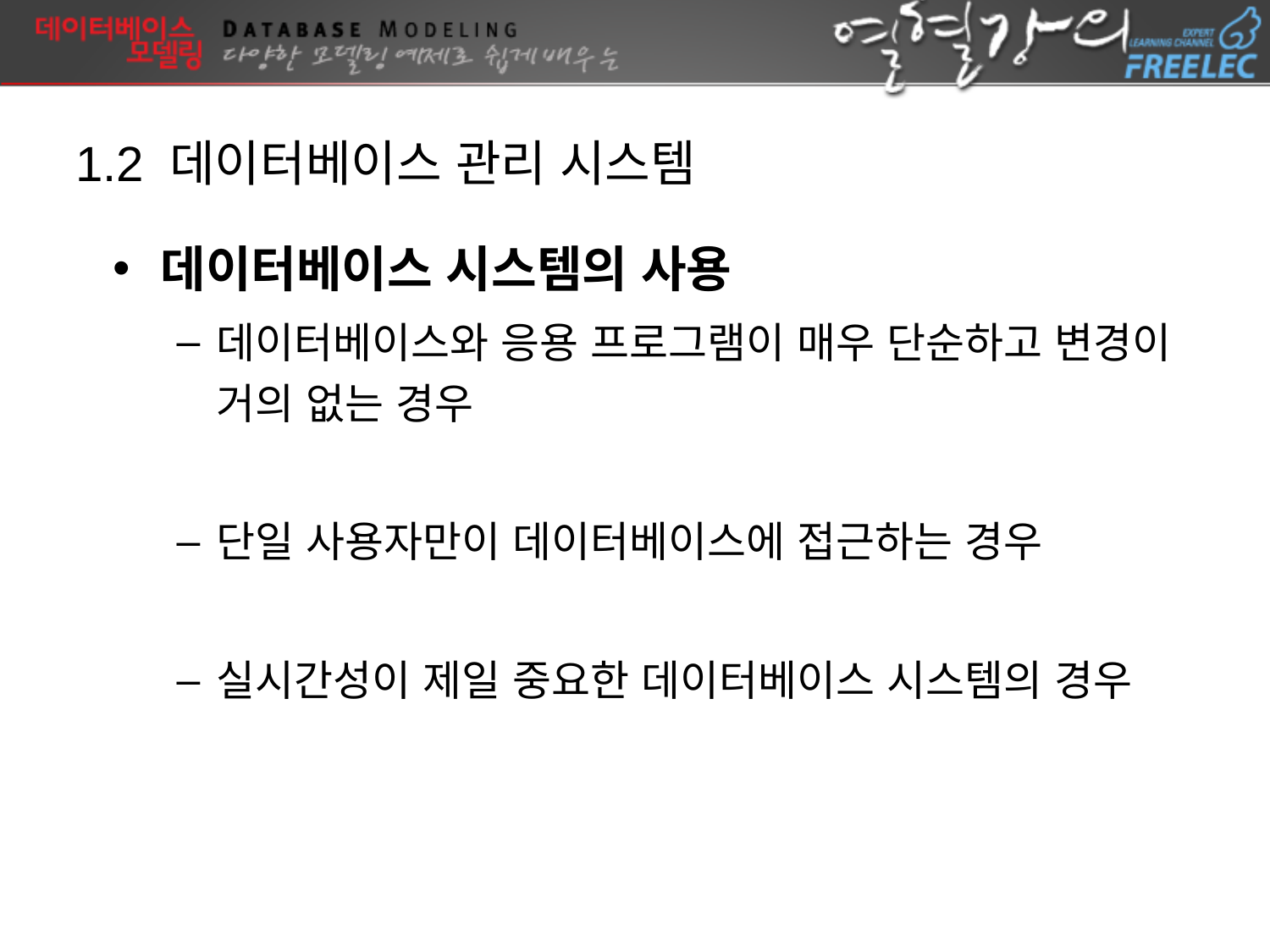

1.2 데이터베이스 관리 시스템
데이터베이스 시스템의 사용
데이터베이스와 응용 프로그램이 매우 단순하고 변경이 거의 없는 경우

단일 사용자만이 데이터베이스에 접근하는 경우

실시간성이 제일 중요한 데이터베이스 시스템의 경우